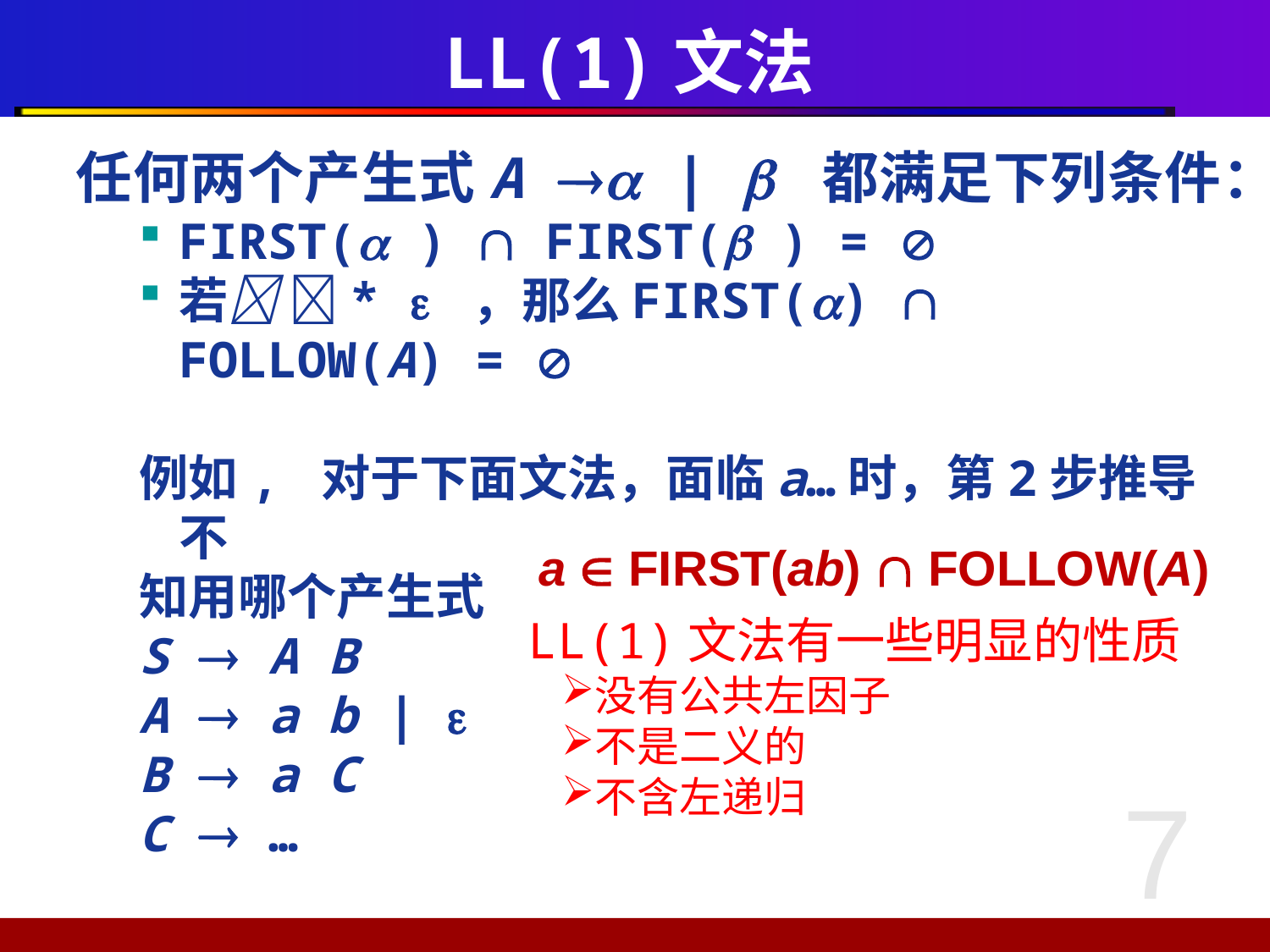

# LL(1)文法
任何两个产生式A →α | β 都满足下列条件：
FIRST(α ) ∩ FIRST(β ) = ∅
若β ⇒* ε ，那么FIRST(α) ∩ FOLLOW(A) = ∅

例如, 对于下面文法，面临a…时，第2步推导不
知用哪个产生式
S → A B
A → a b | ε
B → a C
C → …
a ∈ FIRST(ab) ∩ FOLLOW(A)
LL(1)文法有一些明显的性质
没有公共左因子
不是二义的
不含左递归
7